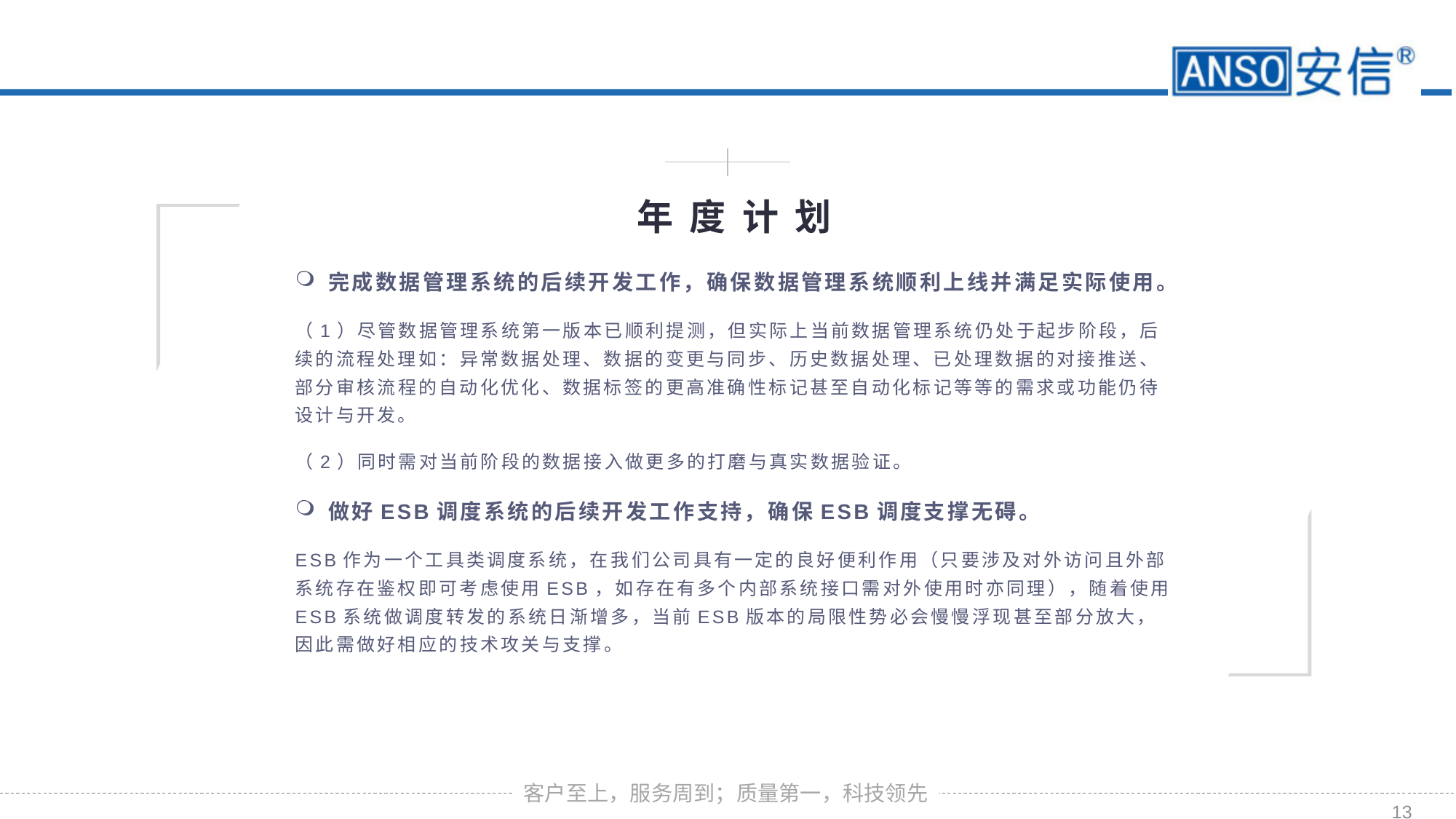

年  度  计  划

完成数据管理系统的后续开发工作，确保数据管理系统顺利上线并满足实际使用。
（1）尽管数据管理系统第一版本已顺利提测，但实际上当前数据管理系统仍处于起步阶段，后续的流程处理如：异常数据处理、数据的变更与同步、历史数据处理、已处理数据的对接推送、部分审核流程的自动化优化、数据标签的更高准确性标记甚至自动化标记等等的需求或功能仍待设计与开发。
（2）同时需对当前阶段的数据接入做更多的打磨与真实数据验证。
做好ESB调度系统的后续开发工作支持，确保ESB调度支撑无碍。
ESB作为一个工具类调度系统，在我们公司具有一定的良好便利作用（只要涉及对外访问且外部系统存在鉴权即可考虑使用ESB，如存在有多个内部系统接口需对外使用时亦同理），随着使用ESB系统做调度转发的系统日渐增多，当前ESB版本的局限性势必会慢慢浮现甚至部分放大，因此需做好相应的技术攻关与支撑。

13
13